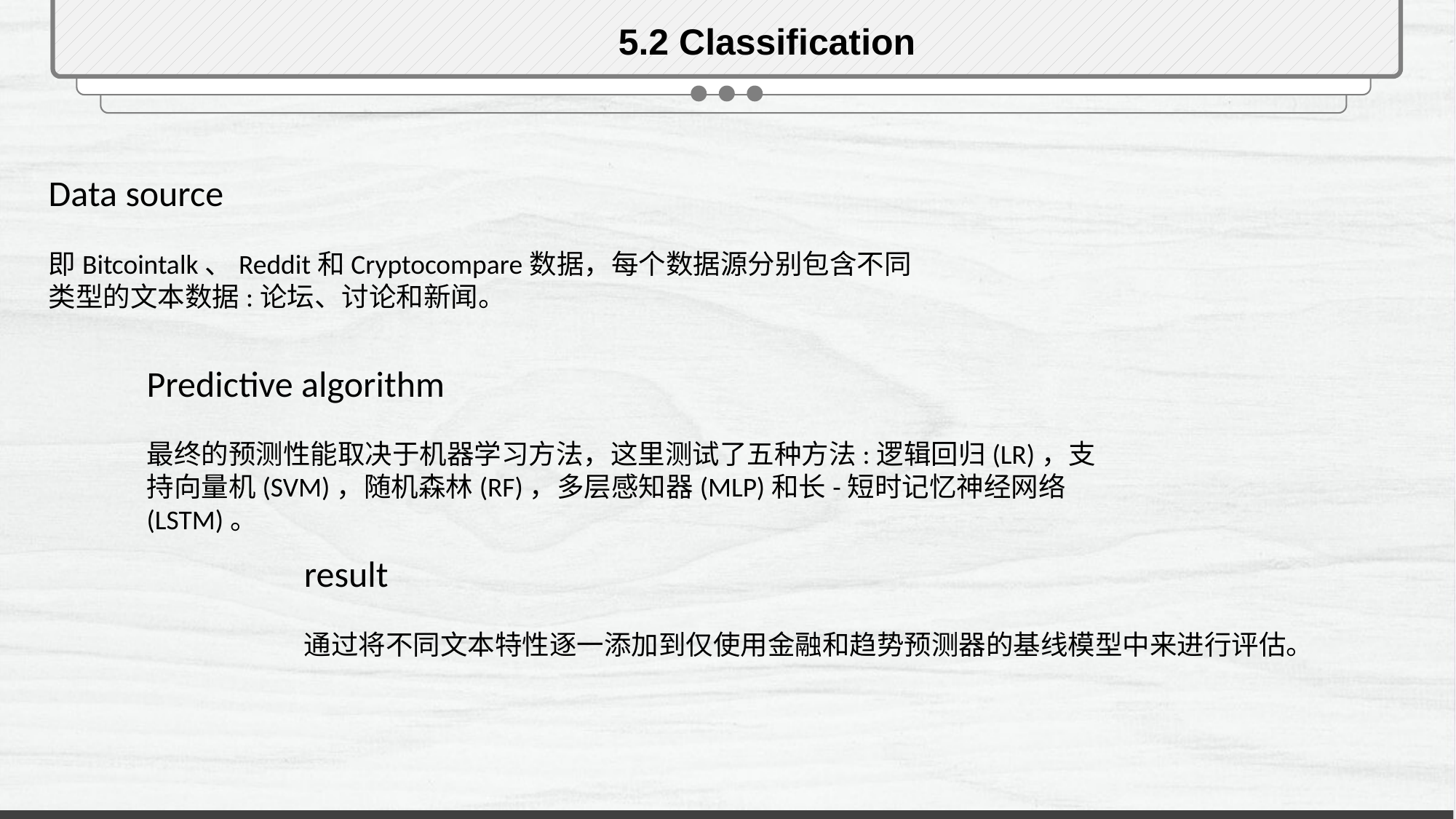

5.2 Classification
Data source

即Bitcointalk、Reddit和Cryptocompare数据，每个数据源分别包含不同类型的文本数据:论坛、讨论和新闻。
Predictive algorithm

最终的预测性能取决于机器学习方法，这里测试了五种方法:逻辑回归(LR)，支持向量机(SVM)，随机森林(RF)，多层感知器(MLP)和长-短时记忆神经网络(LSTM)。
result

通过将不同文本特性逐一添加到仅使用金融和趋势预测器的基线模型中来进行评估。